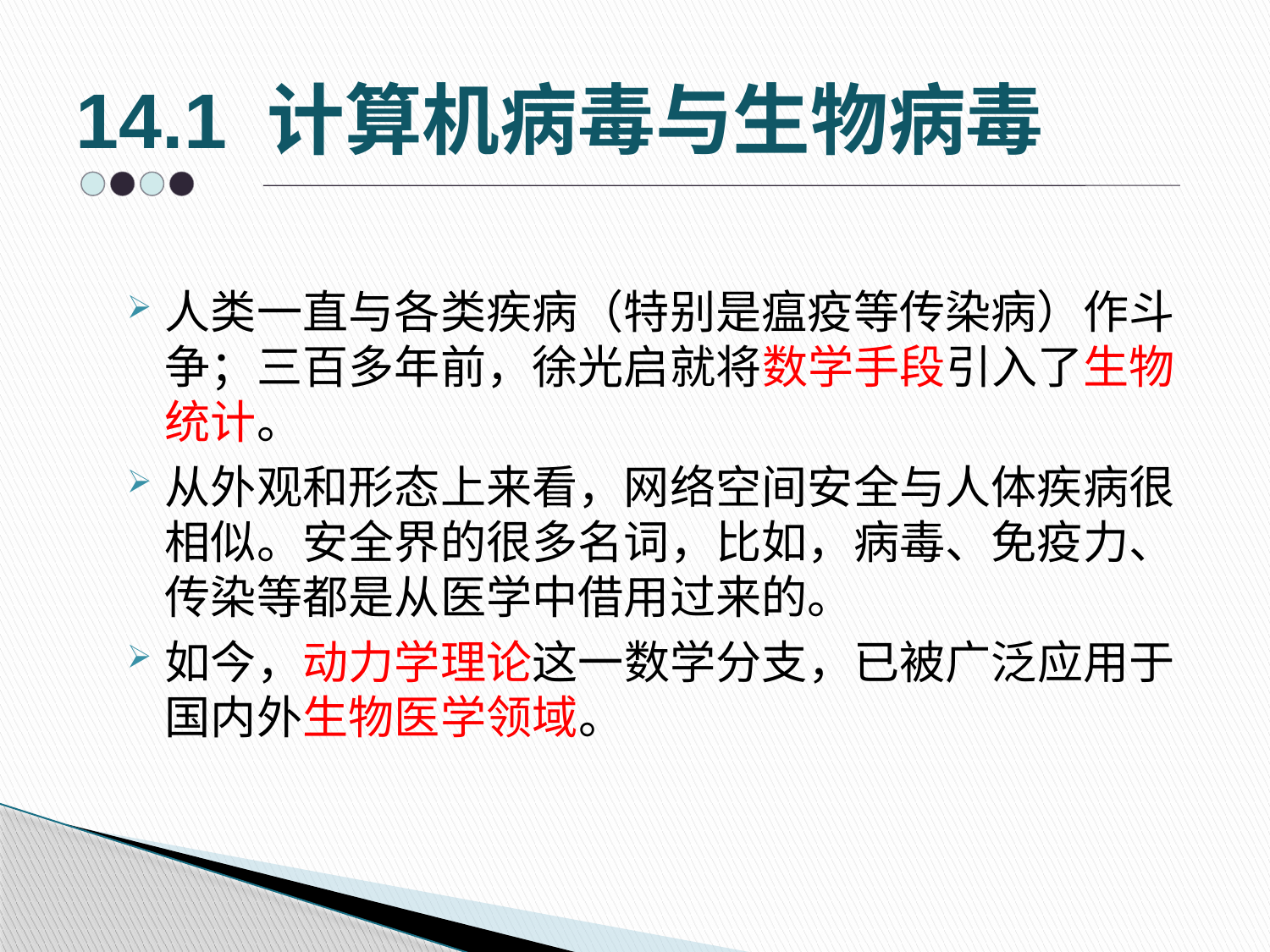

# 14.1 计算机病毒与生物病毒

人类一直与各类疾病（特别是瘟疫等传染病）作斗争；三百多年前，徐光启就将数学手段引入了生物统计。
从外观和形态上来看，网络空间安全与人体疾病很相似。安全界的很多名词，比如，病毒、免疫力、传染等都是从医学中借用过来的。
如今，动力学理论这一数学分支，已被广泛应用于国内外生物医学领域。